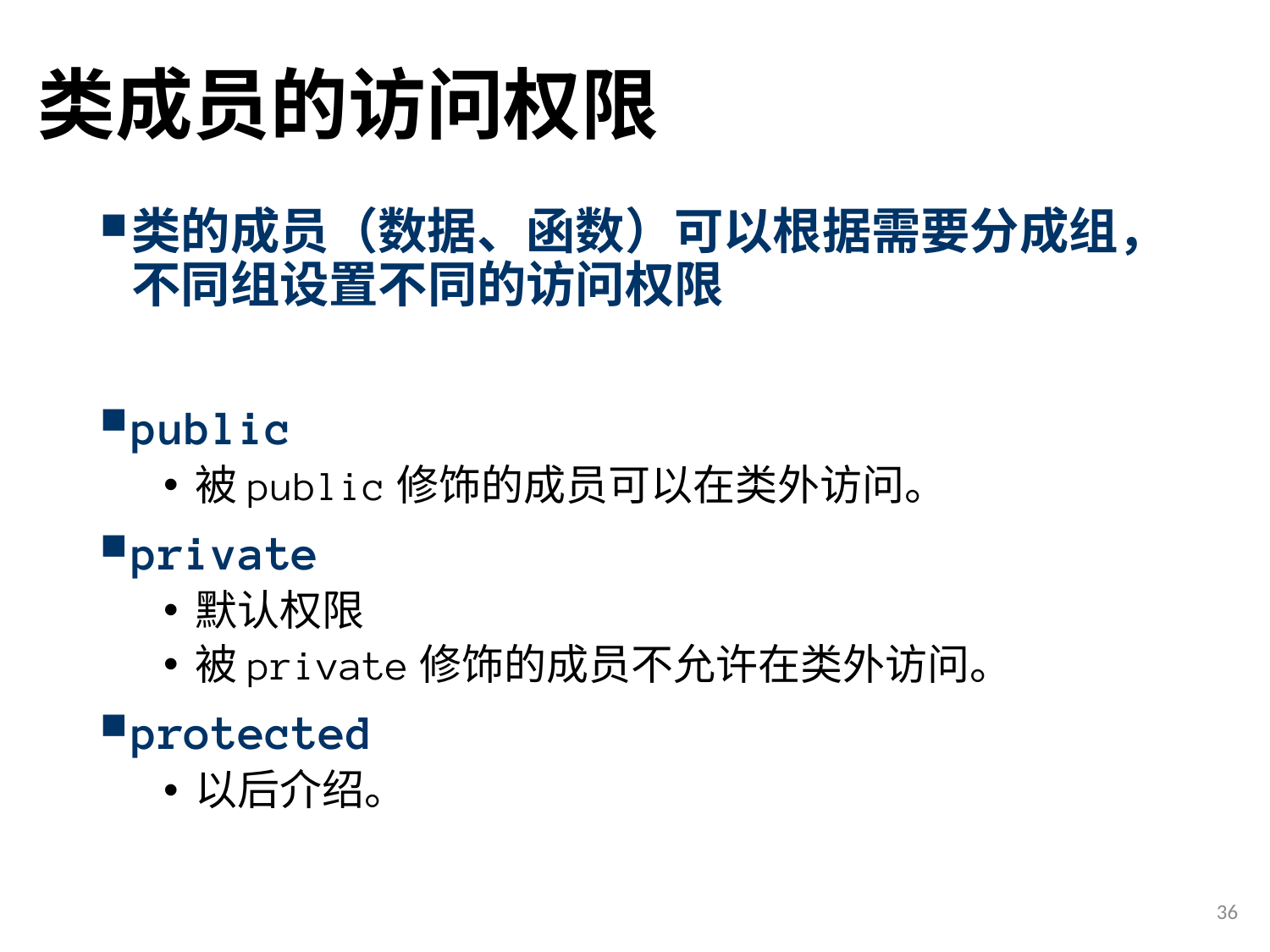

# 类成员的访问权限
类的成员（数据、函数）可以根据需要分成组，不同组设置不同的访问权限

public
被public修饰的成员可以在类外访问。
private
默认权限
被private修饰的成员不允许在类外访问。
protected
以后介绍。
36